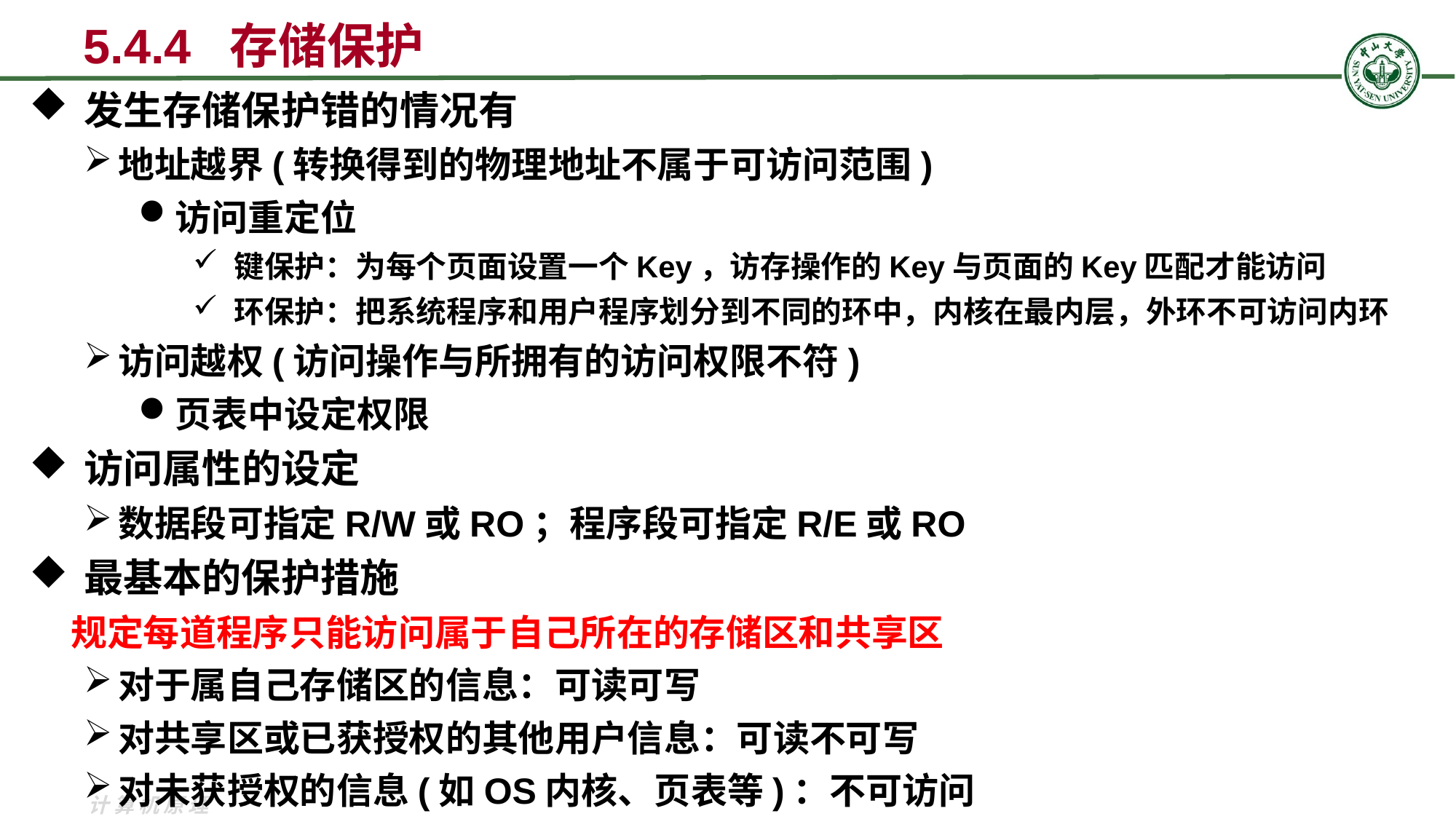

5.4.4  存储保护
发生存储保护错的情况有
地址越界(转换得到的物理地址不属于可访问范围)
访问重定位
键保护：为每个页面设置一个Key，访存操作的Key与页面的Key匹配才能访问
环保护：把系统程序和用户程序划分到不同的环中，内核在最内层，外环不可访问内环
访问越权(访问操作与所拥有的访问权限不符)
页表中设定权限
访问属性的设定
数据段可指定R/W或RO；程序段可指定R/E或RO
最基本的保护措施
    规定每道程序只能访问属于自己所在的存储区和共享区
对于属自己存储区的信息：可读可写
对共享区或已获授权的其他用户信息：可读不可写
对未获授权的信息(如OS内核、页表等)：不可访问